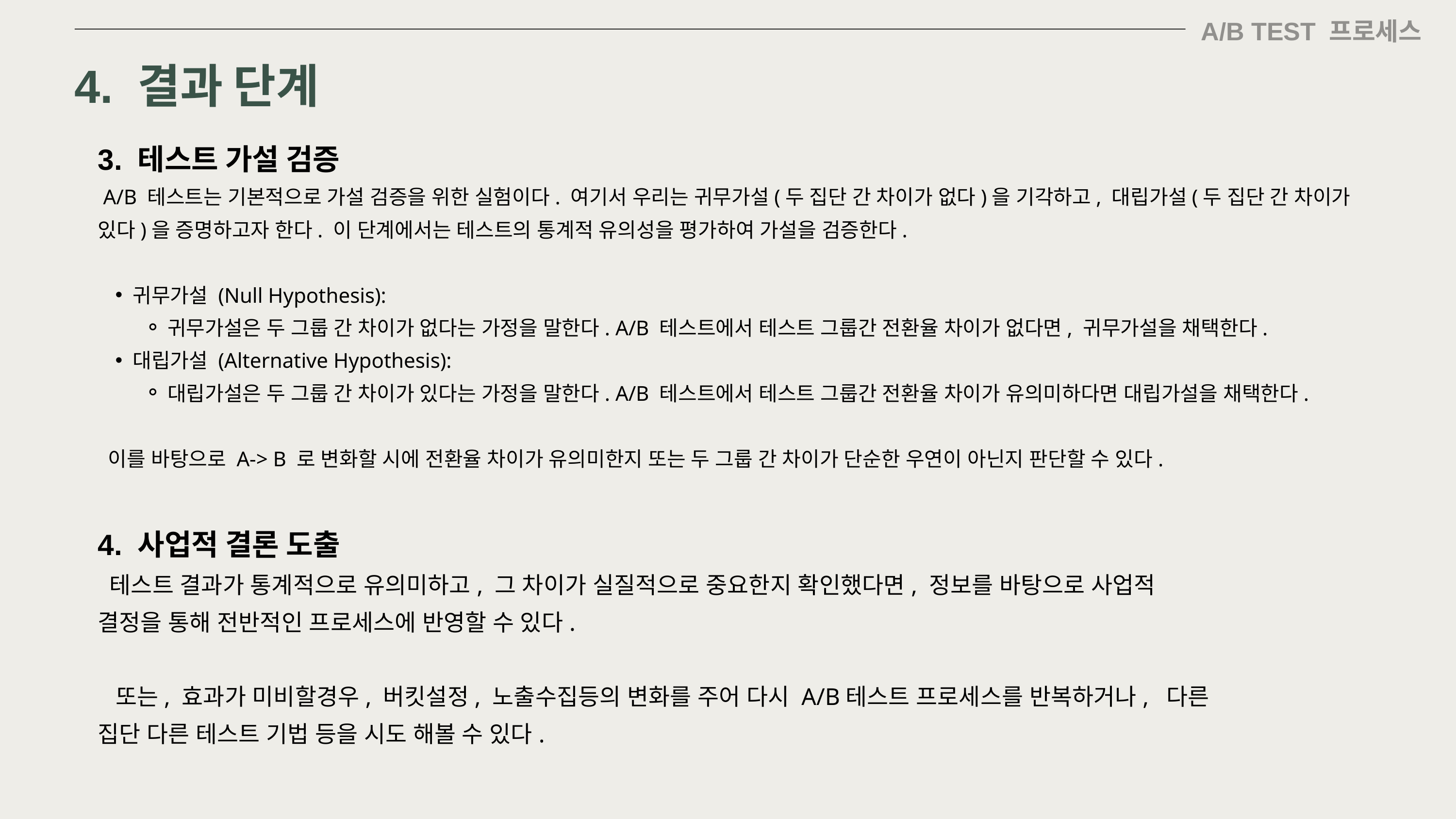

A/B TEST 프로세스

4. 결과 단계
3. 테스트 가설 검증
 A/B 테스트는 기본적으로 가설 검증을 위한 실험이다. 여기서 우리는 귀무가설(두 집단 간 차이가 없다)을 기각하고, 대립가설(두 집단 간 차이가 있다)을 증명하고자 한다. 이 단계에서는 테스트의 통계적 유의성을 평가하여 가설을 검증한다.

귀무가설 (Null Hypothesis):
귀무가설은 두 그룹 간 차이가 없다는 가정을 말한다. A/B 테스트에서 테스트 그룹간 전환율 차이가 없다면, 귀무가설을 채택한다.
대립가설 (Alternative Hypothesis):
대립가설은 두 그룹 간 차이가 있다는 가정을 말한다. A/B 테스트에서 테스트 그룹간 전환율 차이가 유의미하다면 대립가설을 채택한다.

 이를 바탕으로 A-> B 로 변화할 시에 전환율 차이가 유의미한지 또는 두 그룹 간 차이가 단순한 우연이 아닌지 판단할 수 있다.

4. 사업적 결론 도출
 테스트 결과가 통계적으로 유의미하고, 그 차이가 실질적으로 중요한지 확인했다면, 정보를 바탕으로 사업적 결정을 통해 전반적인 프로세스에 반영할 수 있다.

  또는, 효과가 미비할경우, 버킷설정, 노출수집등의 변화를 주어 다시 A/B테스트 프로세스를 반복하거나,  다른 집단 다른 테스트 기법 등을 시도 해볼 수 있다.